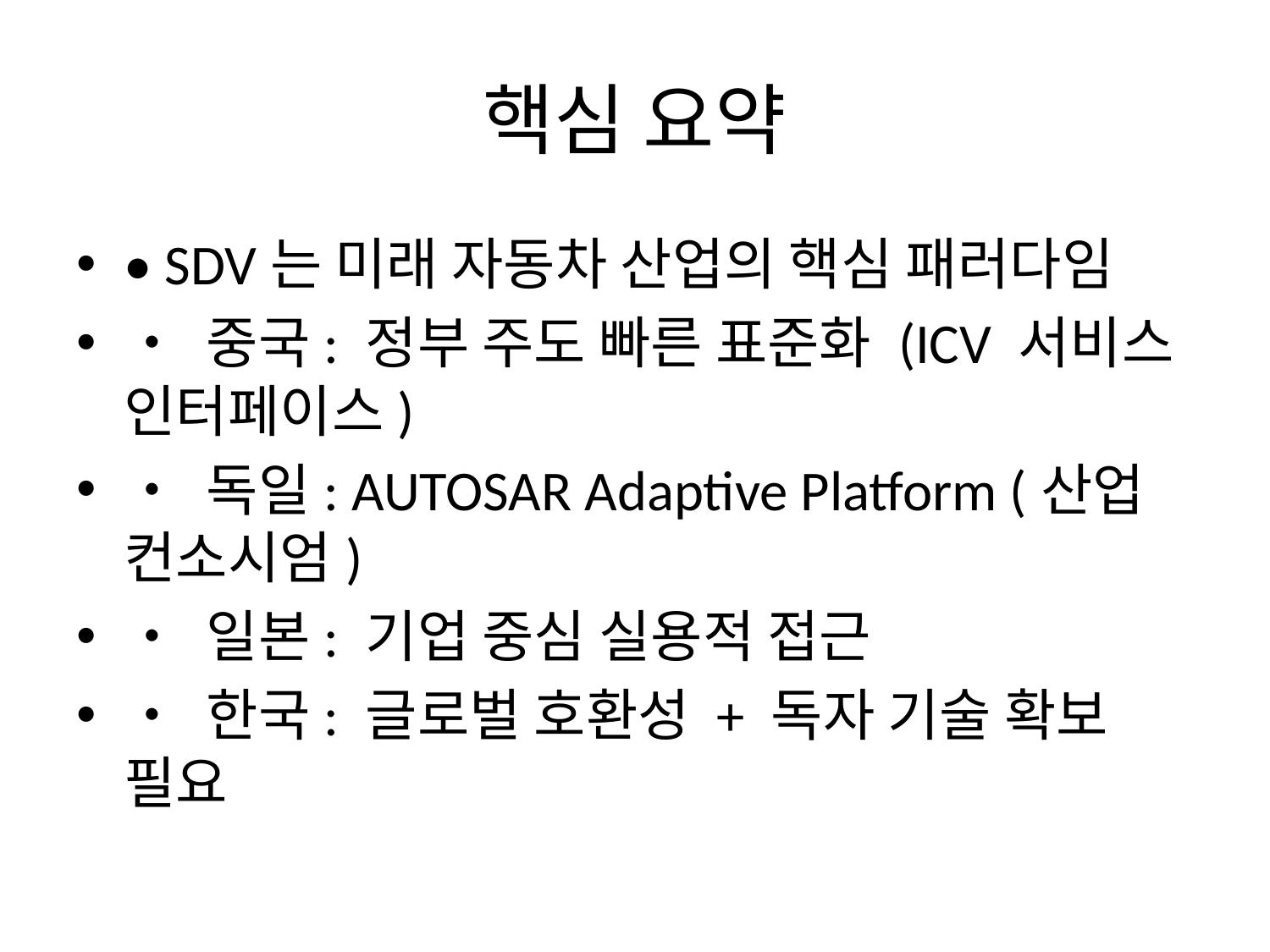

# 핵심 요약
• SDV는 미래 자동차 산업의 핵심 패러다임
• 중국: 정부 주도 빠른 표준화 (ICV 서비스 인터페이스)
• 독일: AUTOSAR Adaptive Platform (산업 컨소시엄)
• 일본: 기업 중심 실용적 접근
• 한국: 글로벌 호환성 + 독자 기술 확보 필요